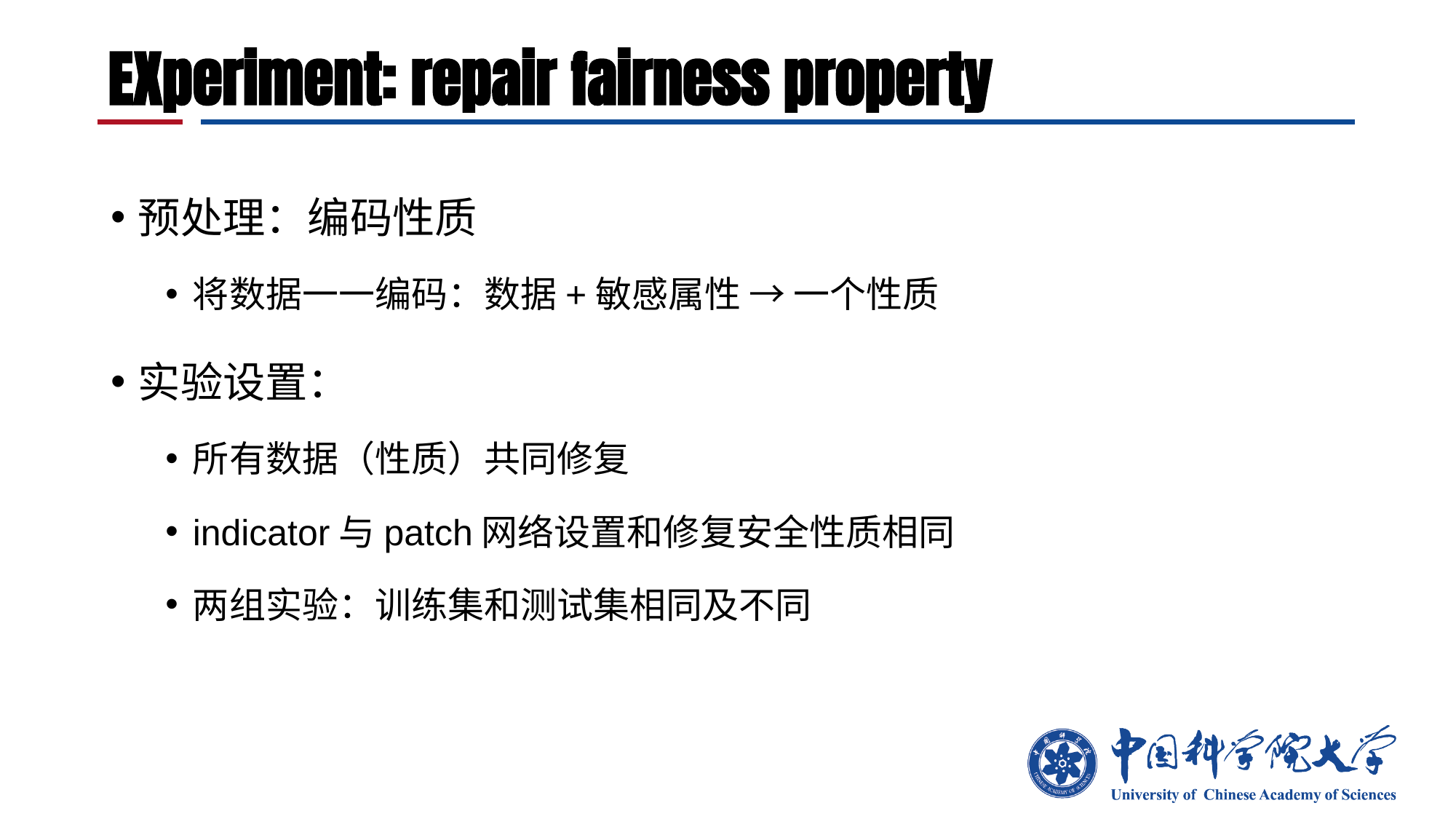

# EXperiment: repair fairness property
预处理：编码性质
将数据一一编码：数据+敏感属性 → 一个性质
实验设置：
所有数据（性质）共同修复
indicator与patch网络设置和修复安全性质相同
两组实验：训练集和测试集相同及不同